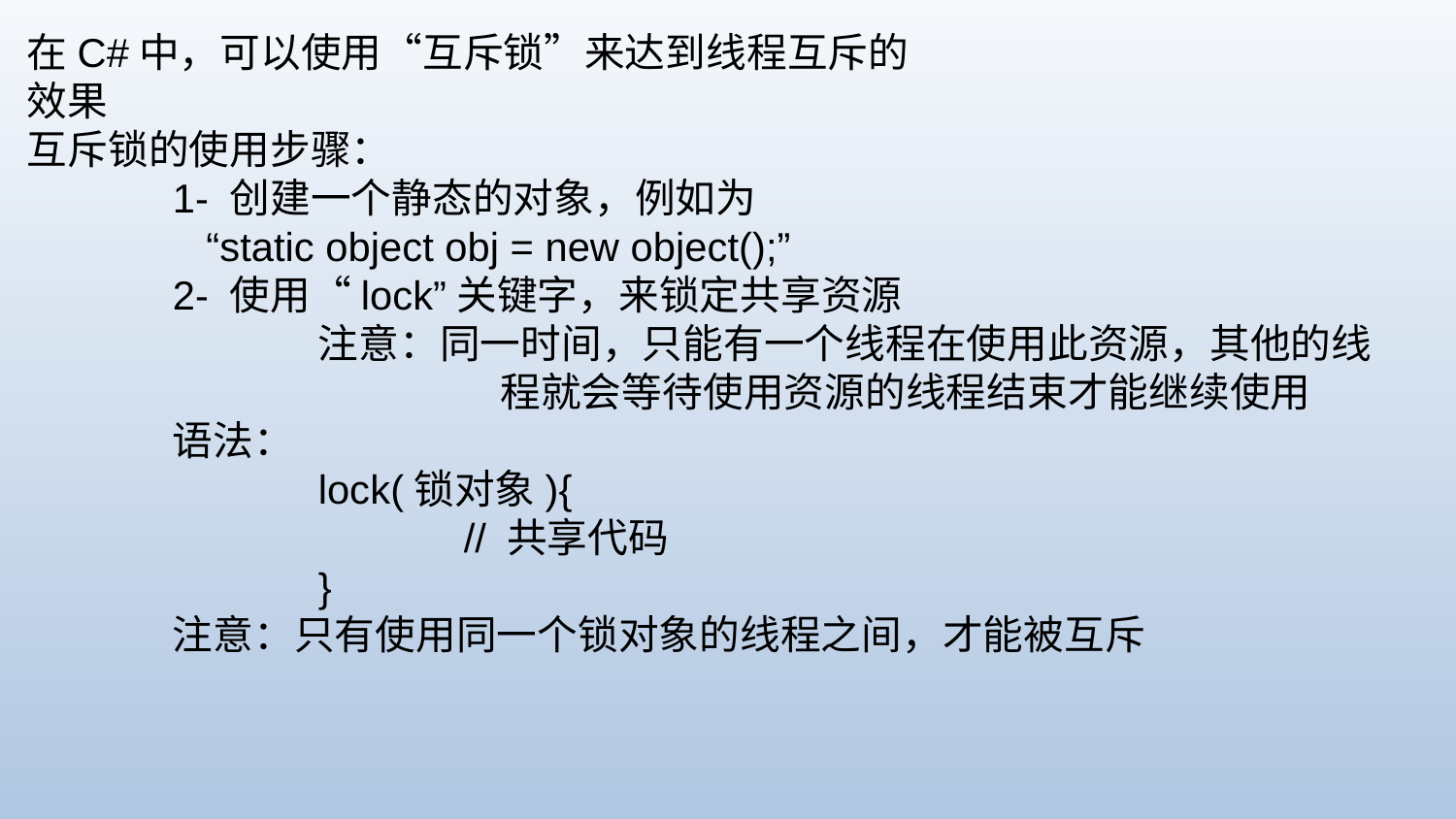

在C#中，可以使用“互斥锁”来达到线程互斥的
效果
互斥锁的使用步骤：
 	1- 创建一个静态的对象，例如为
	   “static object obj = new object();”
 	2- 使用“lock”关键字，来锁定共享资源
    		注意：同一时间，只能有一个线程在使用此资源，其他的线
			   程就会等待使用资源的线程结束才能继续使用
    	语法：
    		lock(锁对象){
			// 共享代码
    		}
 	注意：只有使用同一个锁对象的线程之间，才能被互斥